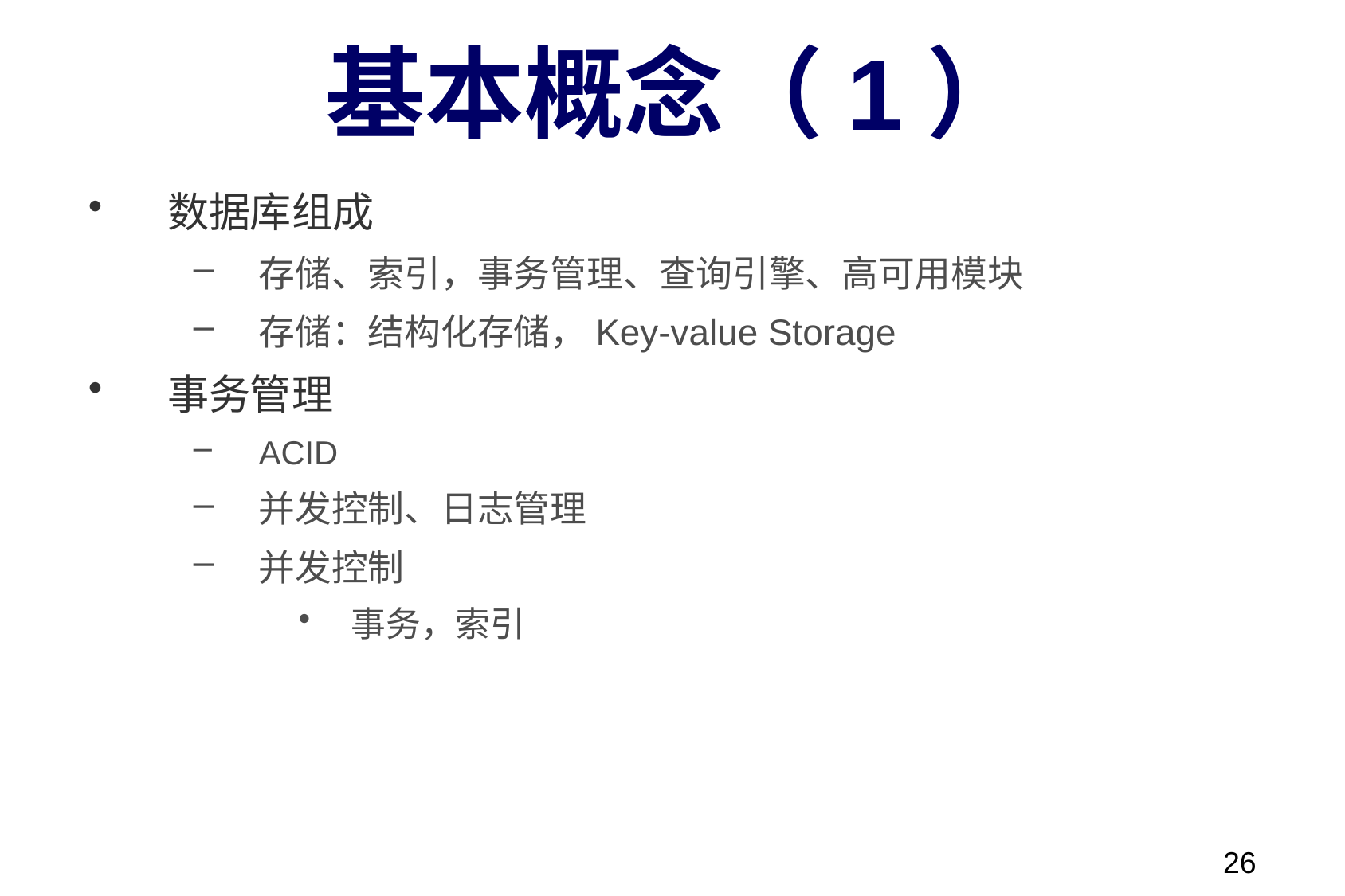

# 基本概念（1）
数据库组成
存储、索引，事务管理、查询引擎、高可用模块
存储：结构化存储，Key-value Storage
事务管理
ACID
并发控制、日志管理
并发控制
事务，索引

26